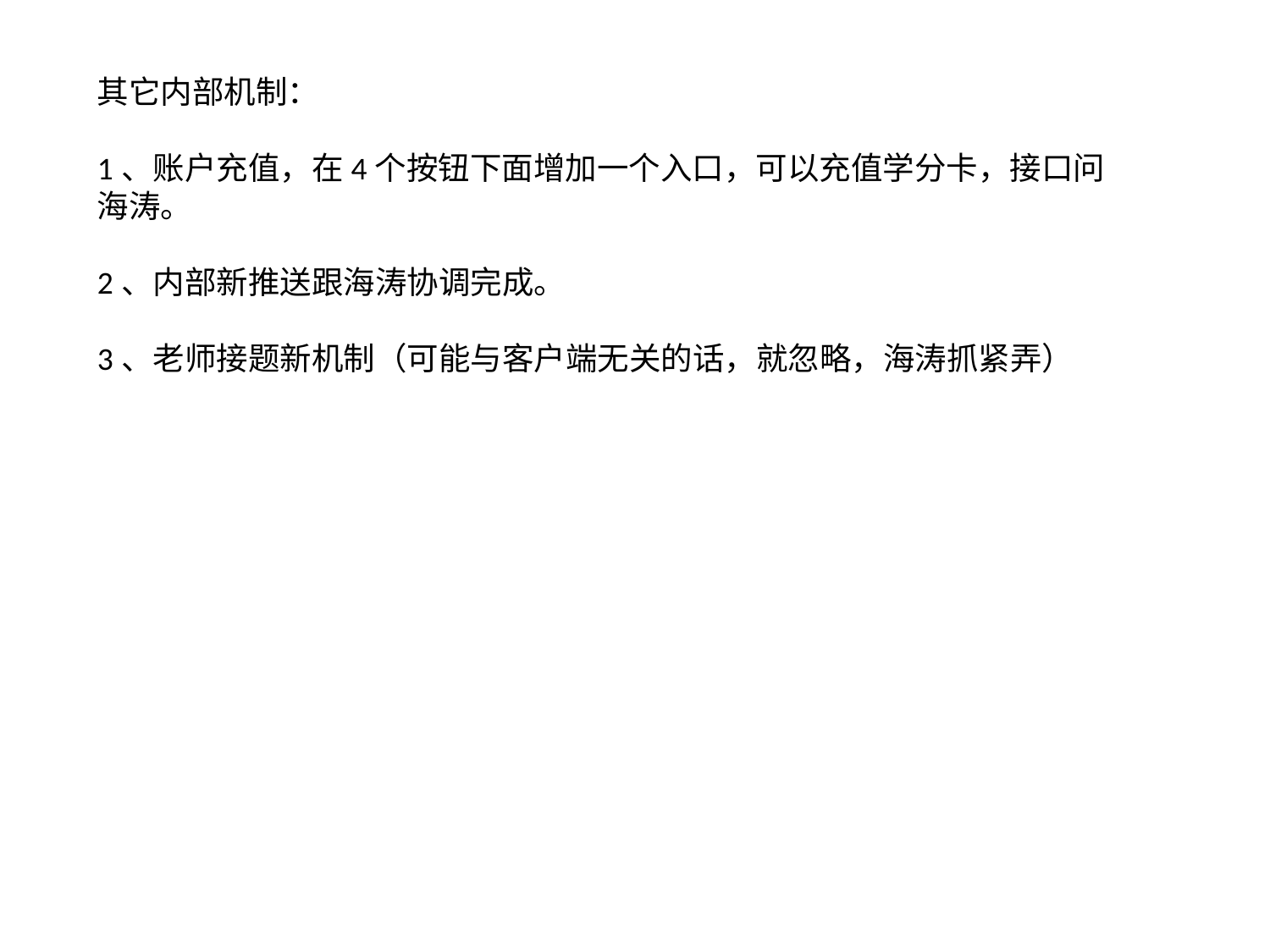

其它内部机制：

1、账户充值，在4个按钮下面增加一个入口，可以充值学分卡，接口问海涛。

2、内部新推送跟海涛协调完成。

3、老师接题新机制（可能与客户端无关的话，就忽略，海涛抓紧弄）